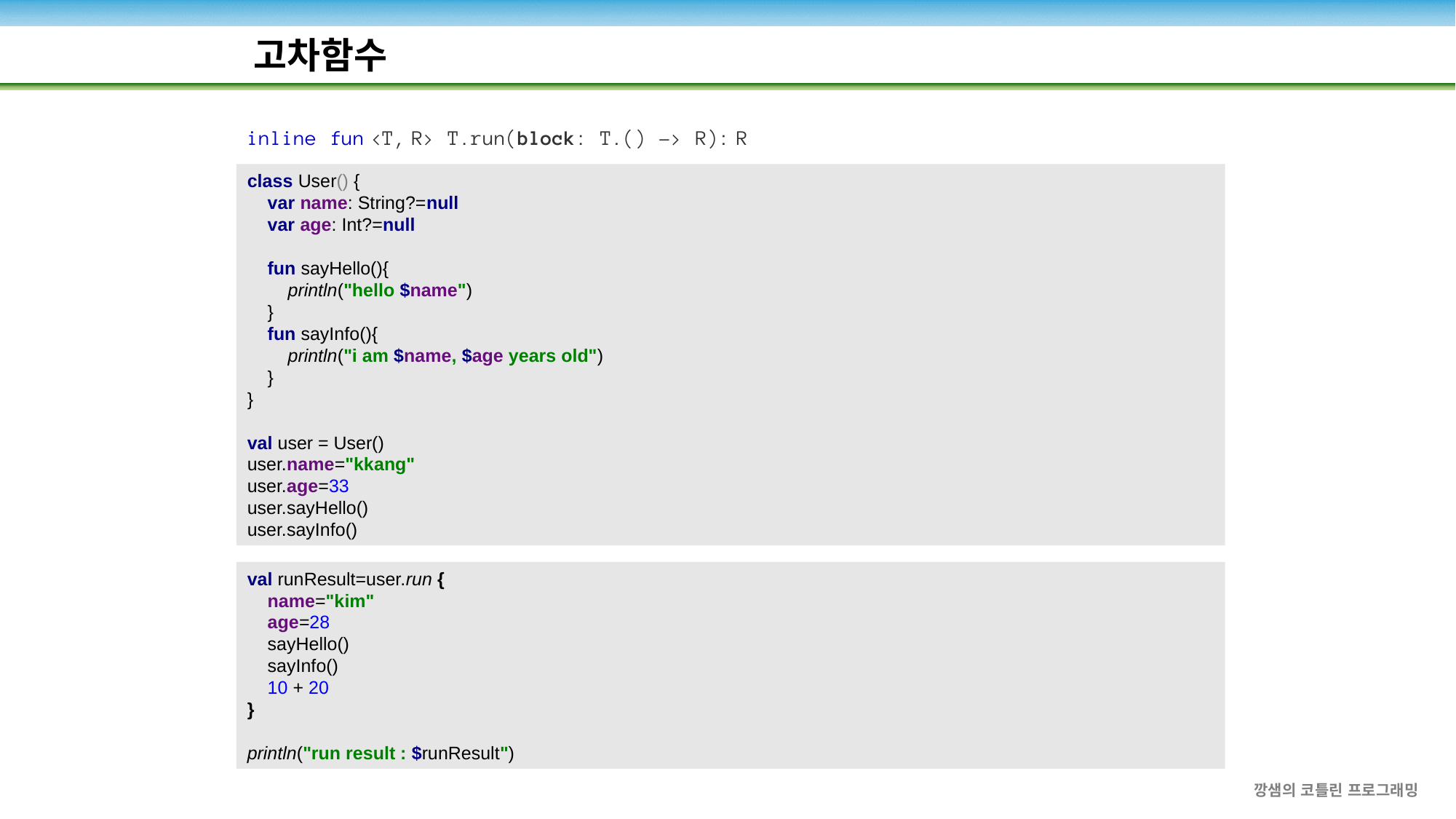

고차함수
inline fun <T, R> T.run(block: T.() -> R): R

class User() {
    var name: String?=null
    var age: Int?=null
    fun sayHello(){
        println("hello $name")
    }
    fun sayInfo(){
        println("i am $name, $age years old")
    }
}
val user = User()
user.name="kkang"
user.age=33
user.sayHello()
user.sayInfo()
val runResult=user.run {
    name="kim"
    age=28
    sayHello()
    sayInfo()
    10 + 20
}
println("run result : $runResult")